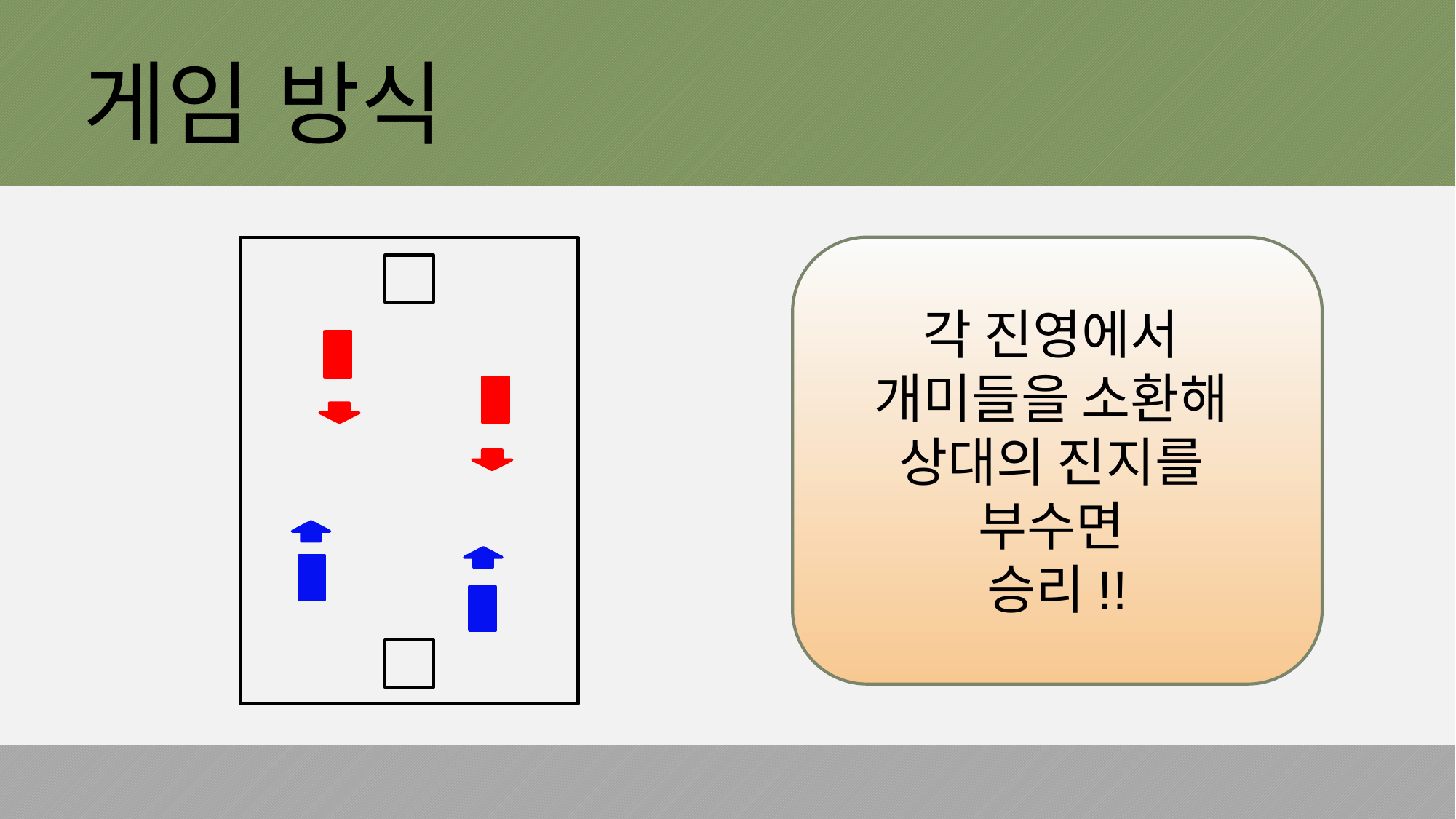

# 게임 방식

각 진영에서
개미들을 소환해
상대의 진지를
부수면
승리!!